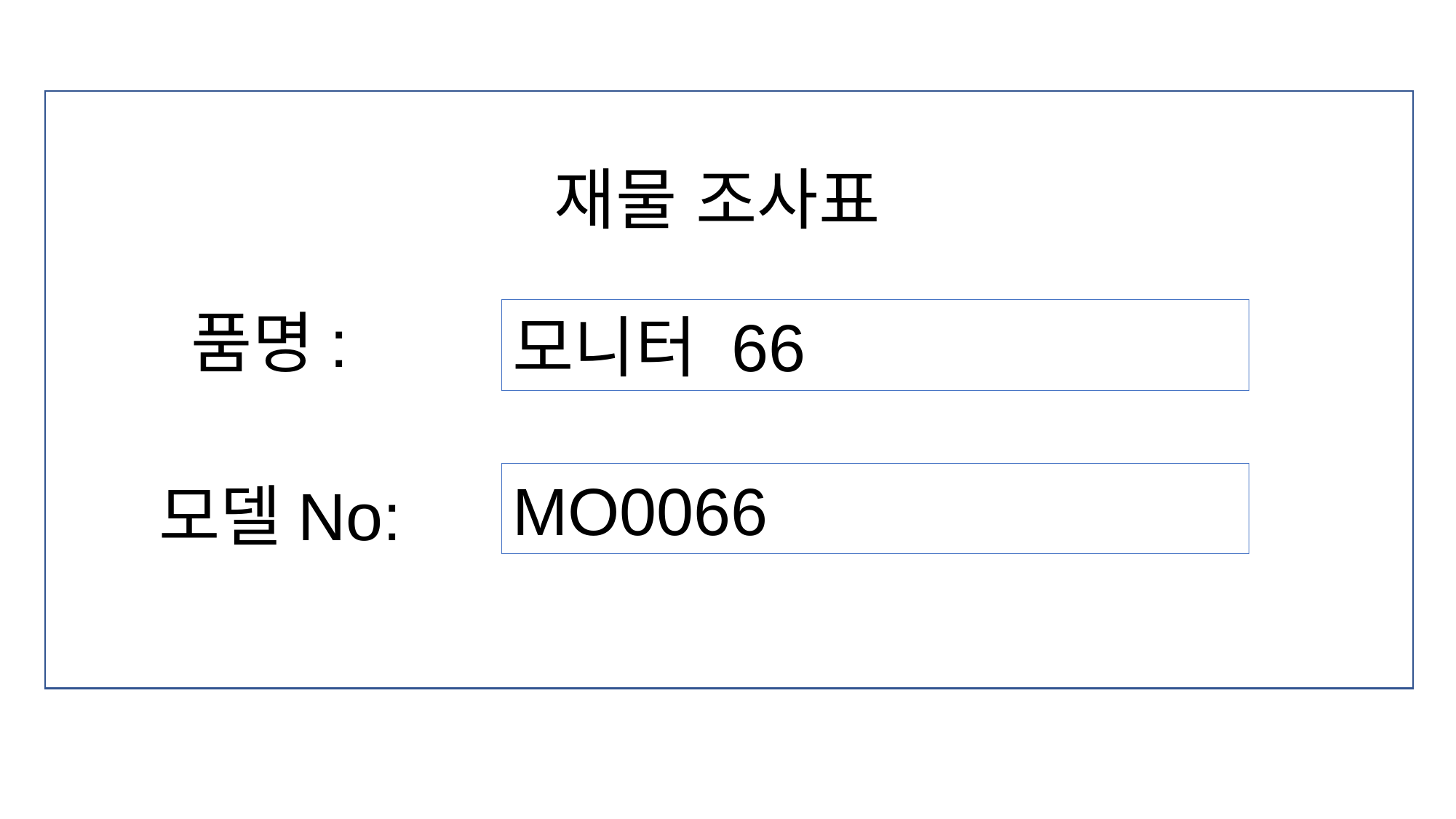

재물 조사표
품명:
모니터 66
MO0066
모델No: